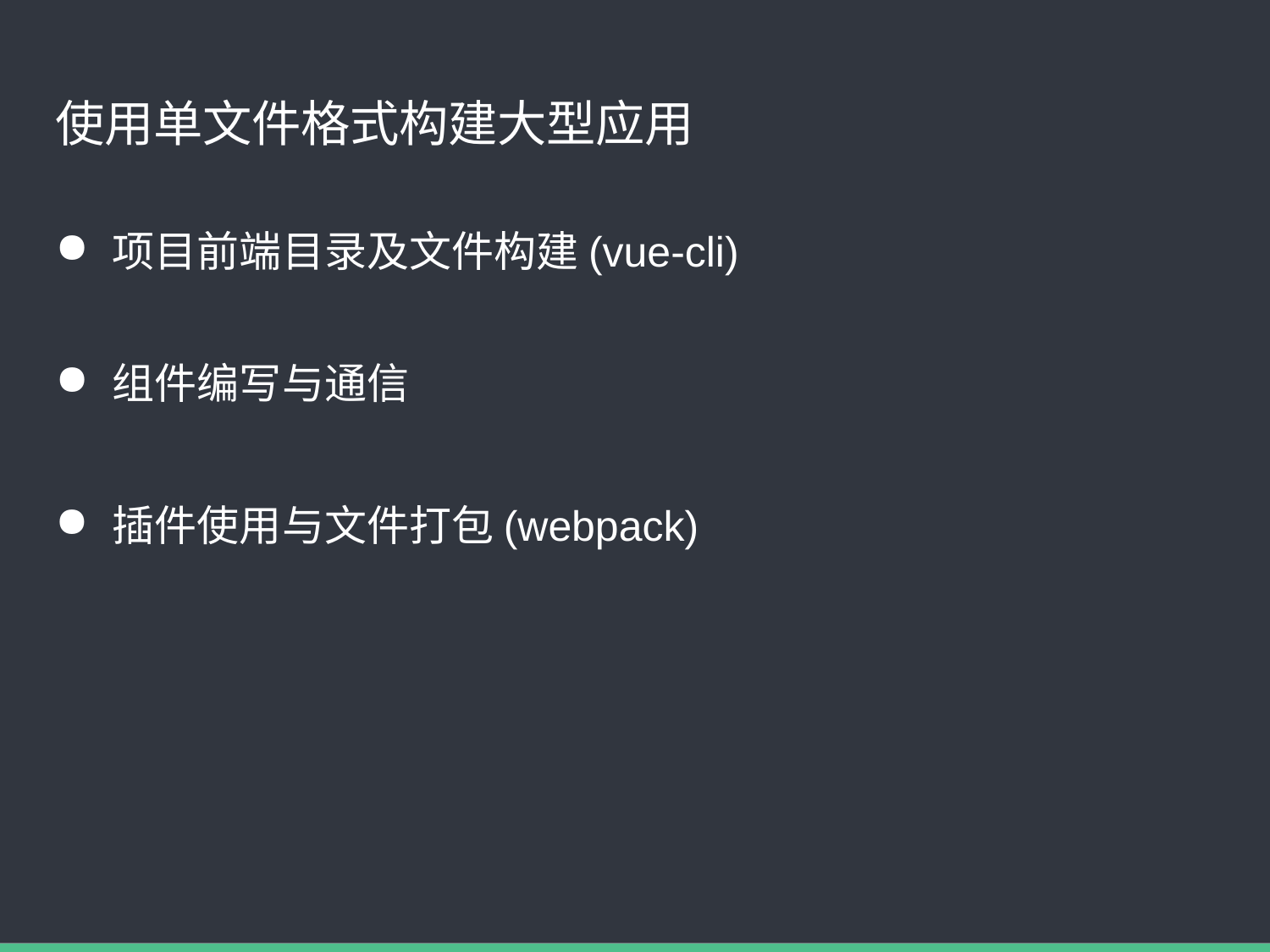

# 使用单文件格式构建大型应用
项目前端目录及文件构建(vue-cli)
组件编写与通信
插件使用与文件打包(webpack)